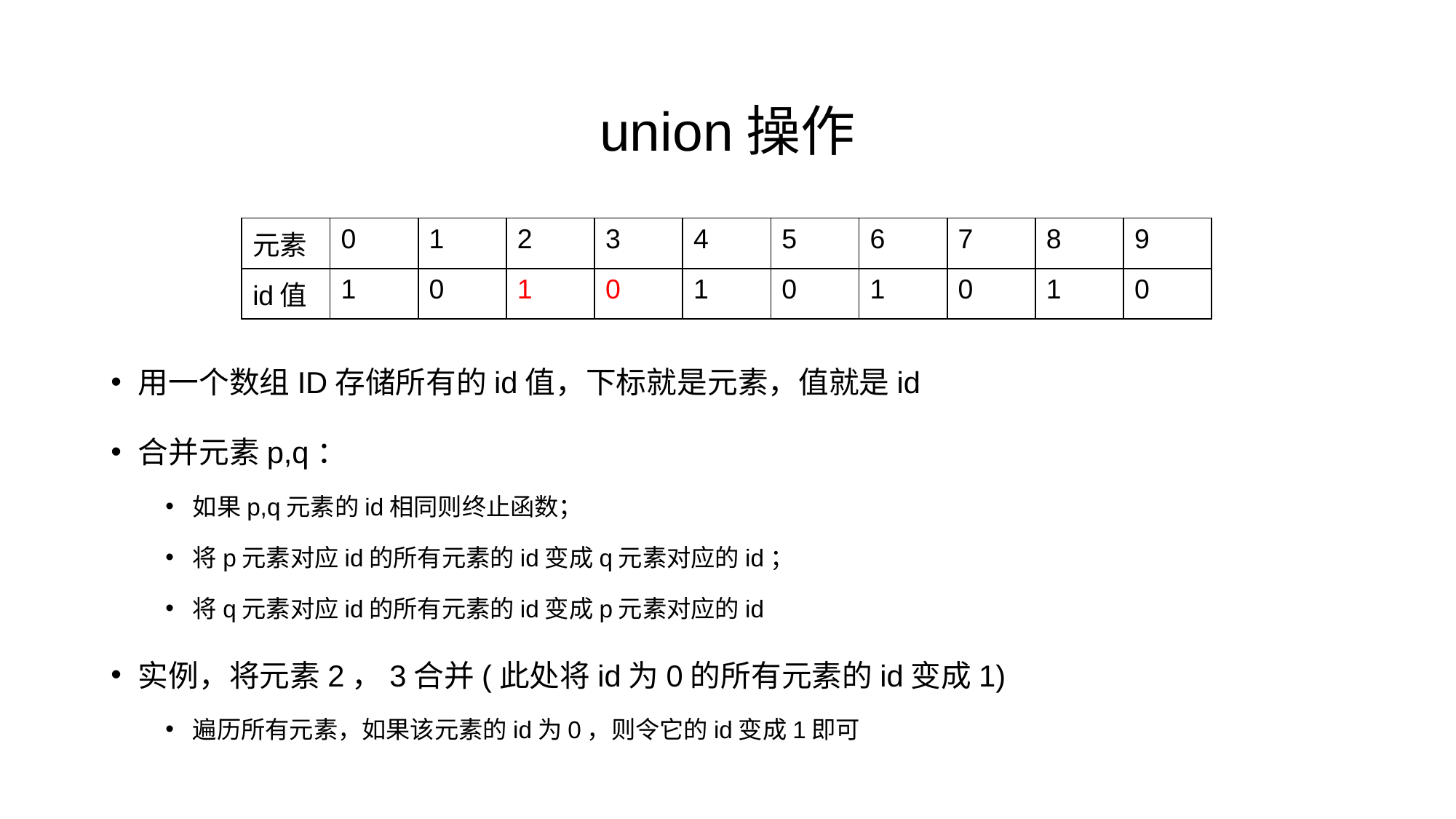

# union操作

用一个数组ID存储所有的id值，下标就是元素，值就是id
合并元素p,q：
如果p,q元素的id相同则终止函数；
将p元素对应id的所有元素的id变成q元素对应的id；
将q元素对应id的所有元素的id变成p元素对应的id
实例，将元素2，3合并(此处将id为0的所有元素的id变成1)
遍历所有元素，如果该元素的id为0，则令它的id变成1即可
| 元素 | 0 | 1 | 2 | 3 | 4 | 5 | 6 | 7 | 8 | 9 |
| --- | --- | --- | --- | --- | --- | --- | --- | --- | --- | --- |
| id值 | 1 | 0 | 1 | 0 | 1 | 0 | 1 | 0 | 1 | 0 |